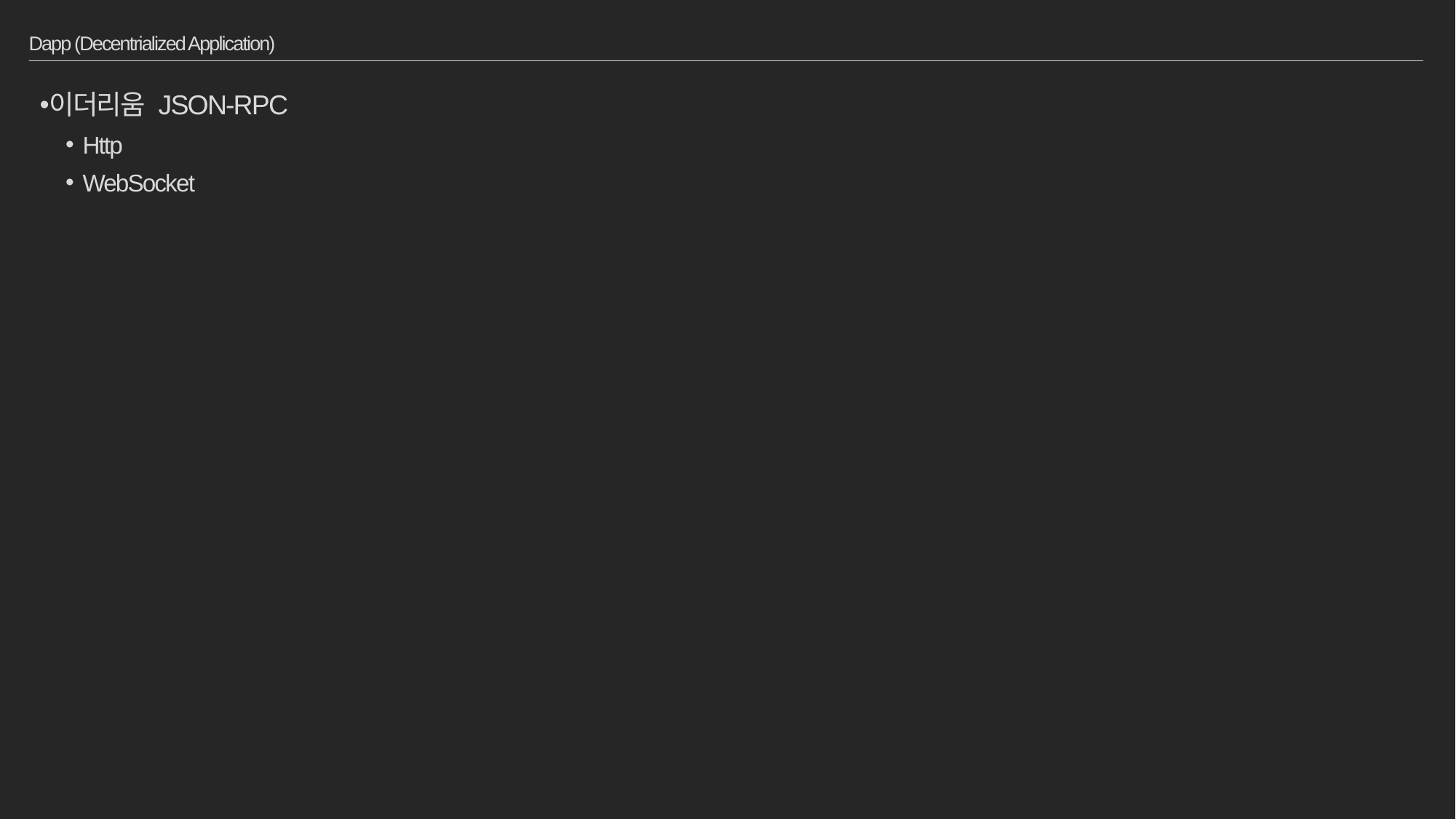

# Dapp (Decentrialized Application)
이더리움 JSON-RPC
Http
WebSocket